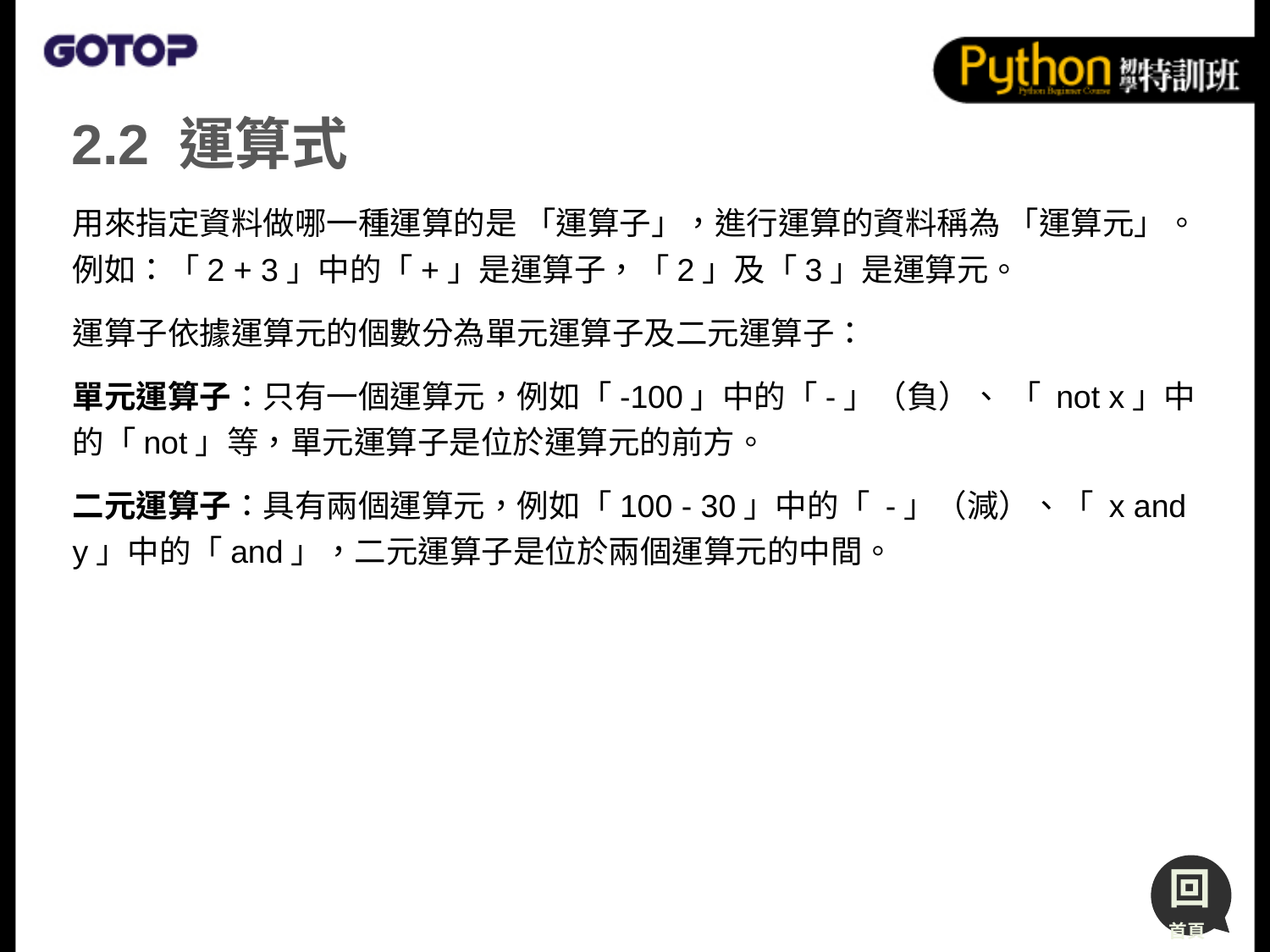

# 2.2 運算式
用來指定資料做哪一種運算的是 「運算子」，進行運算的資料稱為 「運算元」。例如：「2 + 3」中的「+」是運算子，「2」及「3」是運算元。
運算子依據運算元的個數分為單元運算子及二元運算子：
單元運算子：只有一個運算元，例如「-100」中的「-」（負）、 「 not x」中的「not」等，單元運算子是位於運算元的前方。
二元運算子：具有兩個運算元，例如「100 - 30」中的「 -」（減）、「 x and y」中的「and」，二元運算子是位於兩個運算元的中間。